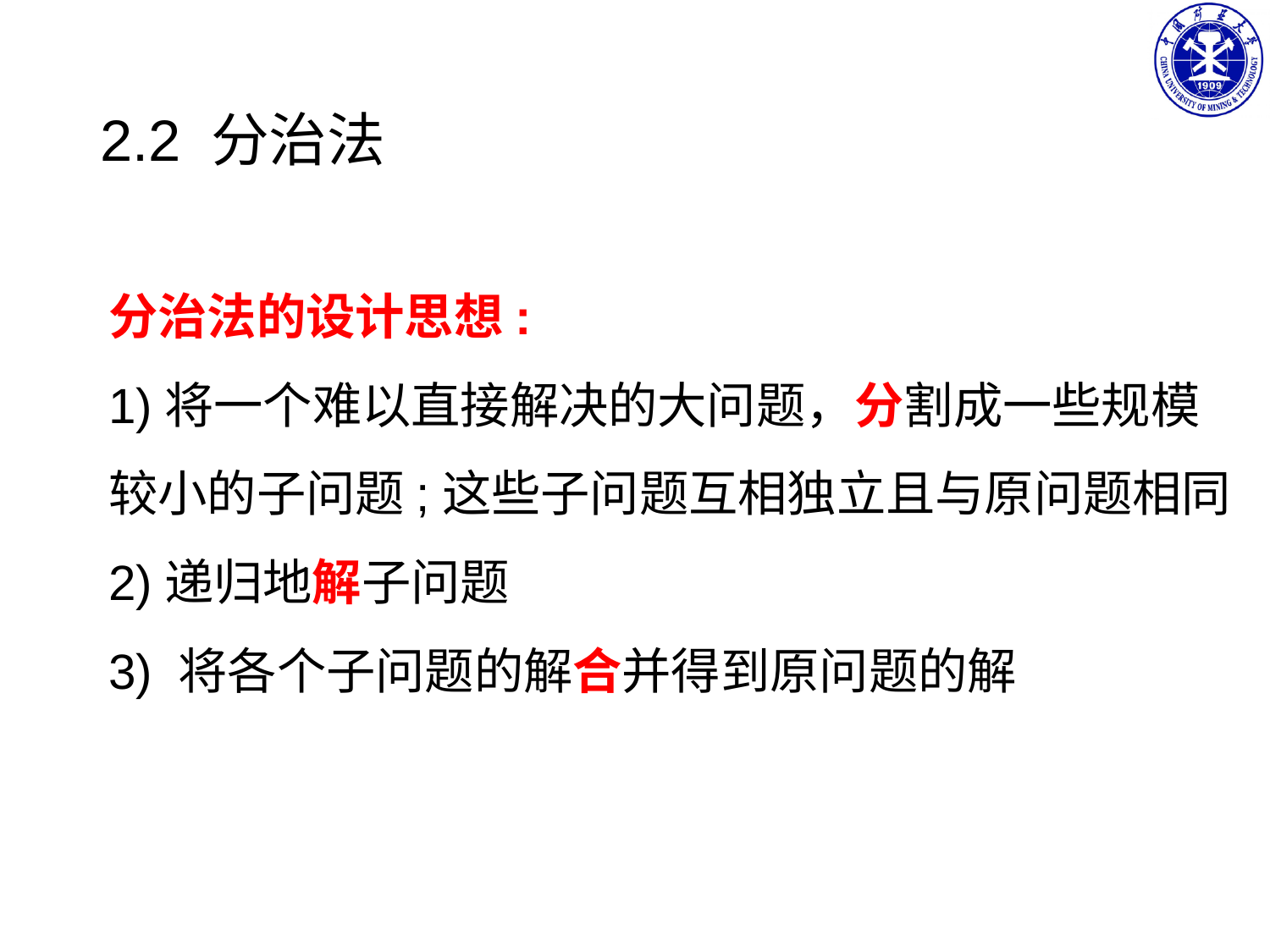

# 2.2 分治法
分治法的设计思想:
1)将一个难以直接解决的大问题，分割成一些规模较小的子问题;这些子问题互相独立且与原问题相同
2)递归地解子问题
3) 将各个子问题的解合并得到原问题的解